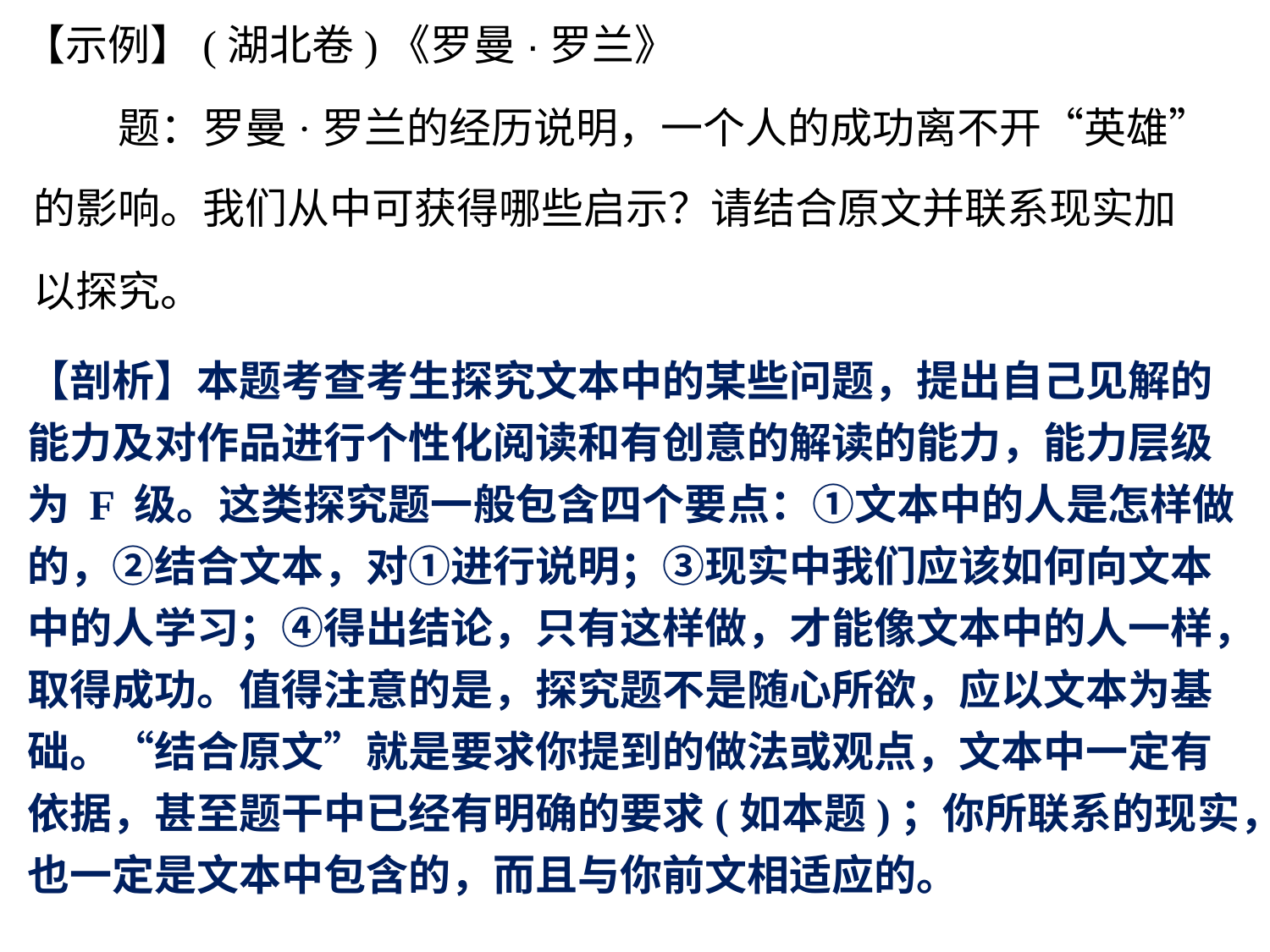

【示例】(湖北卷)《罗曼·罗兰》
	题：罗曼·罗兰的经历说明，一个人的成功离不开“英雄”

的影响。我们从中可获得哪些启示？请结合原文并联系现实加

以探究。
【剖析】本题考查考生探究文本中的某些问题，提出自己见解的能力及对作品进行个性化阅读和有创意的解读的能力，能力层级为 F 级。这类探究题一般包含四个要点：①文本中的人是怎样做的，②结合文本，对①进行说明；③现实中我们应该如何向文本中的人学习；④得出结论，只有这样做，才能像文本中的人一样，取得成功。值得注意的是，探究题不是随心所欲，应以文本为基础。“结合原文”就是要求你提到的做法或观点，文本中一定有依据，甚至题干中已经有明确的要求(如本题)；你所联系的现实，也一定是文本中包含的，而且与你前文相适应的。